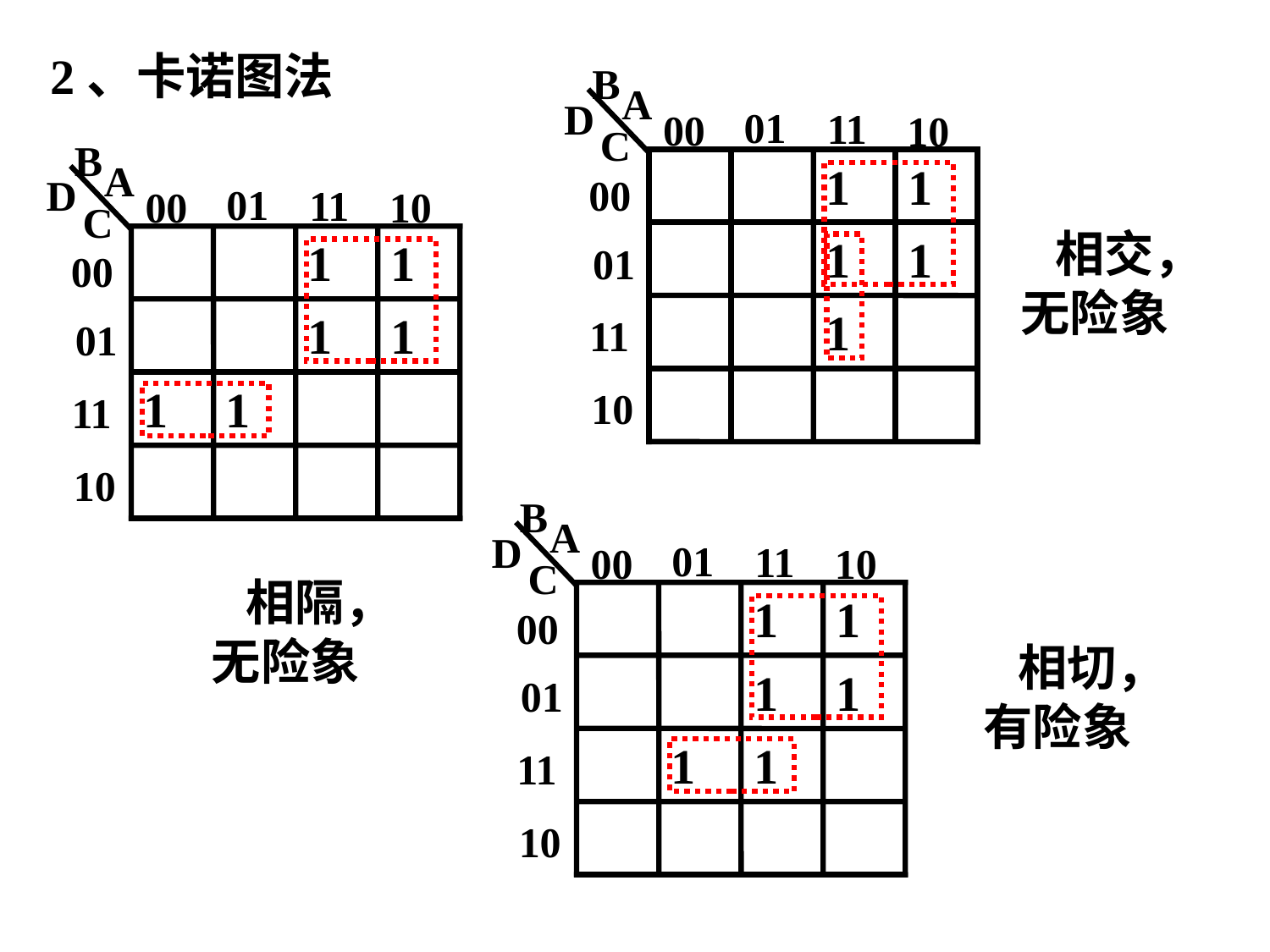

# 2、卡诺图法
B
A
D

01
11
00
10
C

1

1

1
1

1

00

01

11
10
B
A
D

01
11
00
10
C

1

1

1
1
1

1

00

01
11

10
  相交，无险象
B
A
D

01
11
00
10
C

1

1

1
1

1
1

00

01
11

10
  相隔，无险象
  相切，有险象